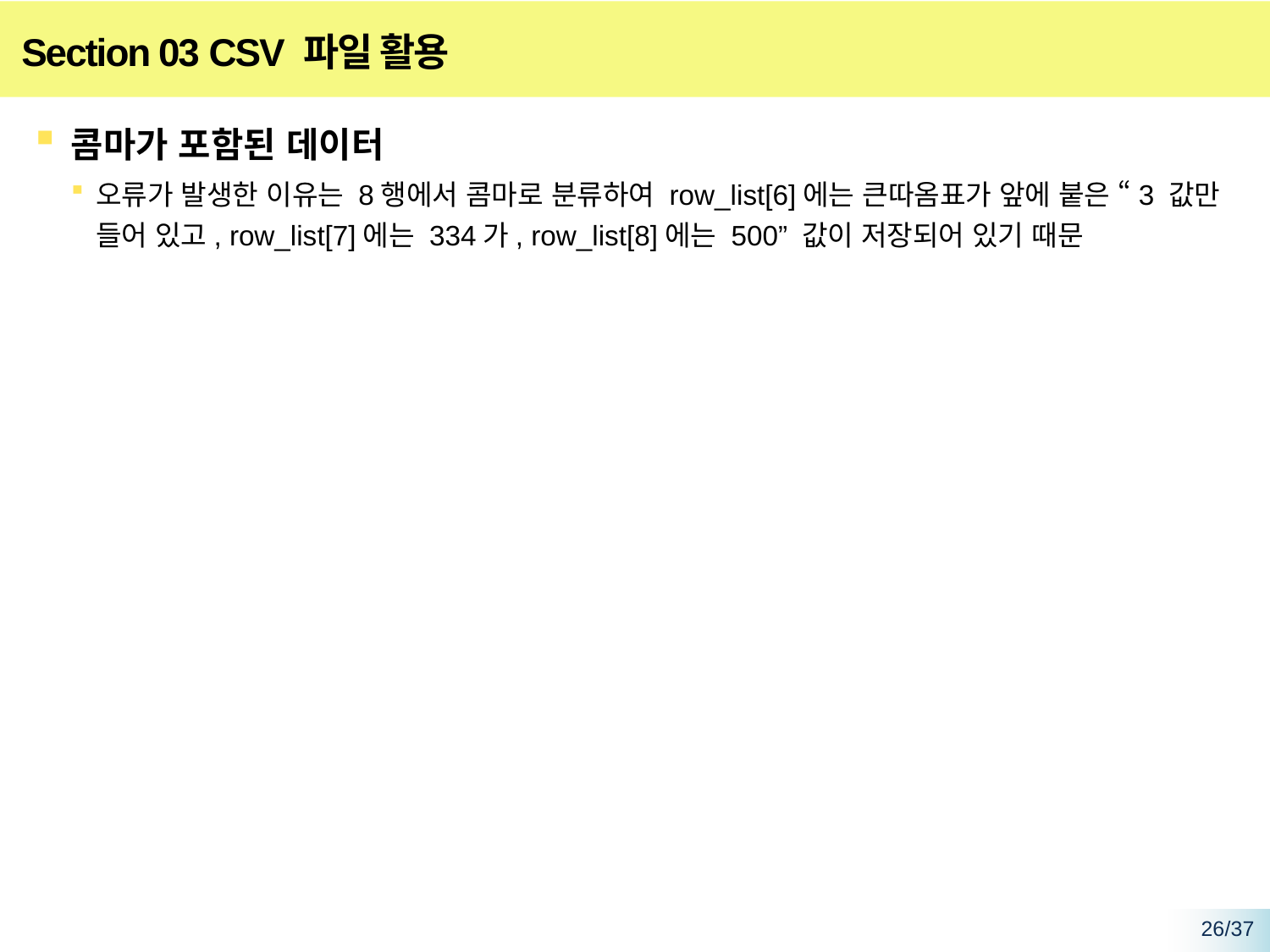

# Section 03 CSV 파일 활용
콤마가 포함된 데이터
오류가 발생한 이유는 8행에서 콤마로 분류하여 row_list[6]에는 큰따옴표가 앞에 붙은 “3 값만 들어 있고, row_list[7]에는 334가, row_list[8]에는 500” 값이 저장되어 있기 때문